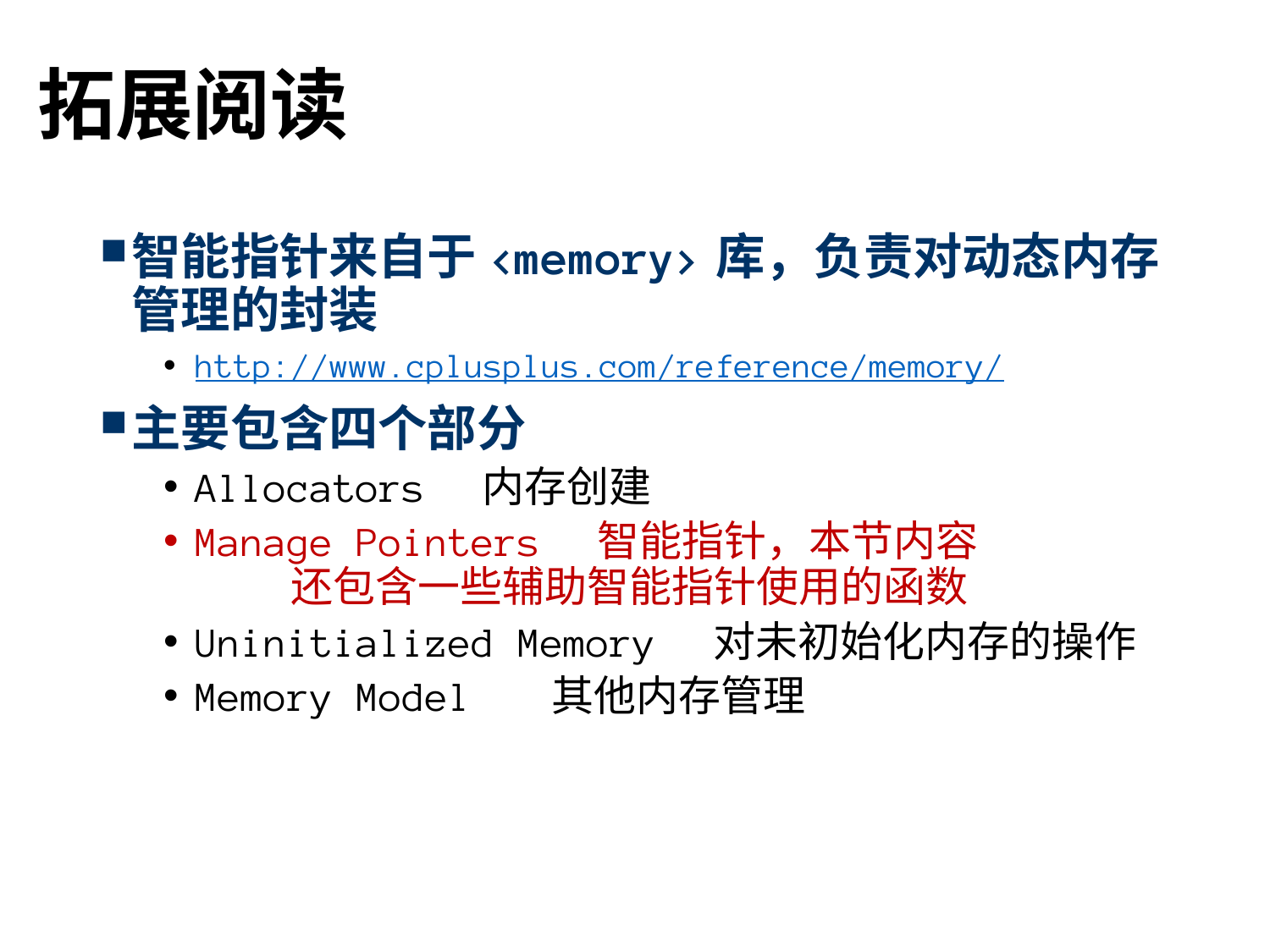

# 拓展阅读
智能指针来自于<memory>库，负责对动态内存管理的封装
http://www.cplusplus.com/reference/memory/
主要包含四个部分
Allocators  内存创建
Manage Pointers  智能指针，本节内容
          还包含一些辅助智能指针使用的函数
Uninitialized Memory  对未初始化内存的操作
Memory Model   其他内存管理
61